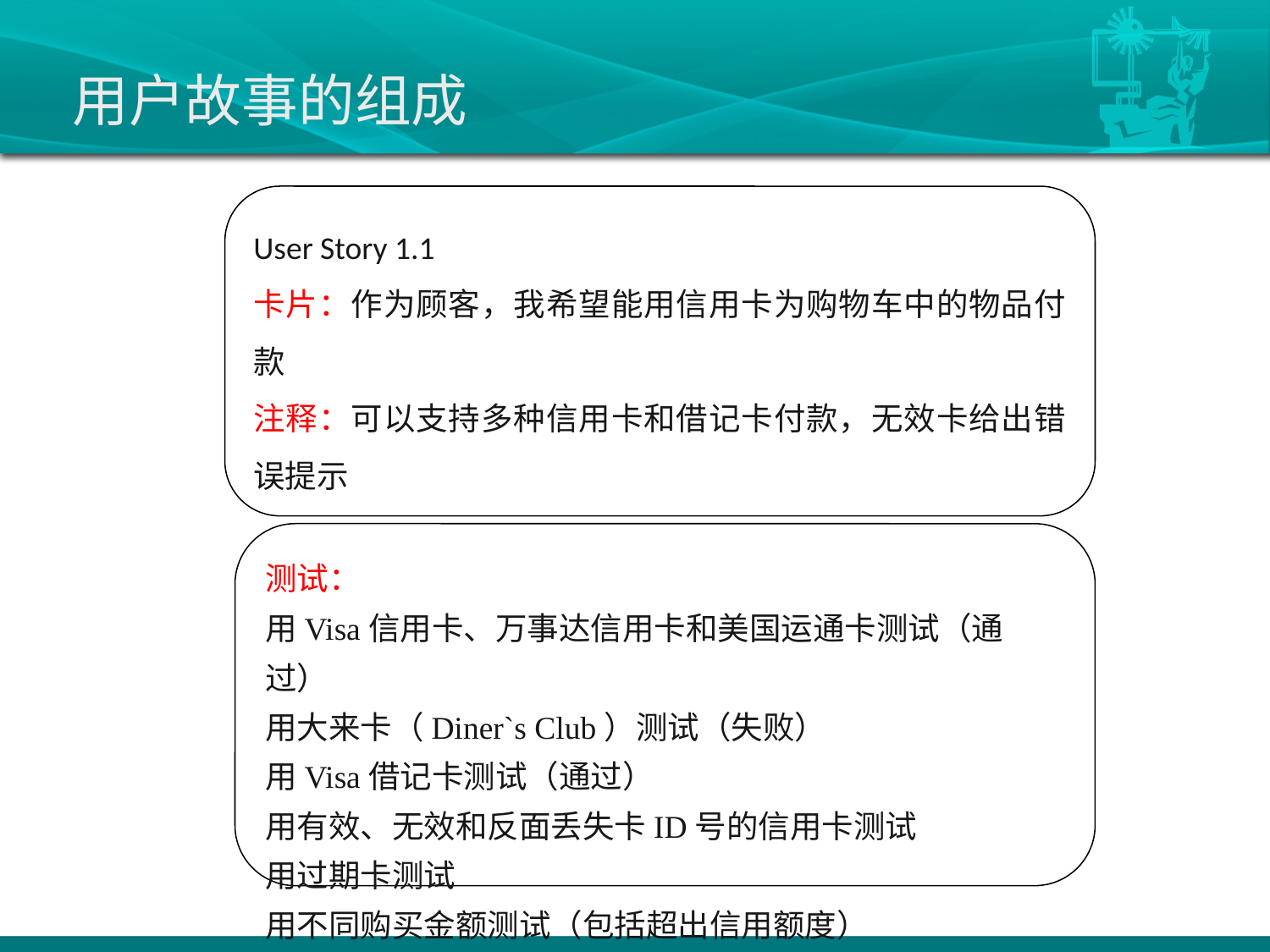

# 用户故事的组成

User Story 1.1
卡片：作为顾客，我希望能用信用卡为购物车中的物品付款
注释：可以支持多种信用卡和借记卡付款，无效卡给出错误提示

测试：
用Visa信用卡、万事达信用卡和美国运通卡测试（通过）
用大来卡（Diner`s Club）测试（失败）
用Visa借记卡测试（通过）
用有效、无效和反面丢失卡ID号的信用卡测试
用过期卡测试
用不同购买金额测试（包括超出信用额度）